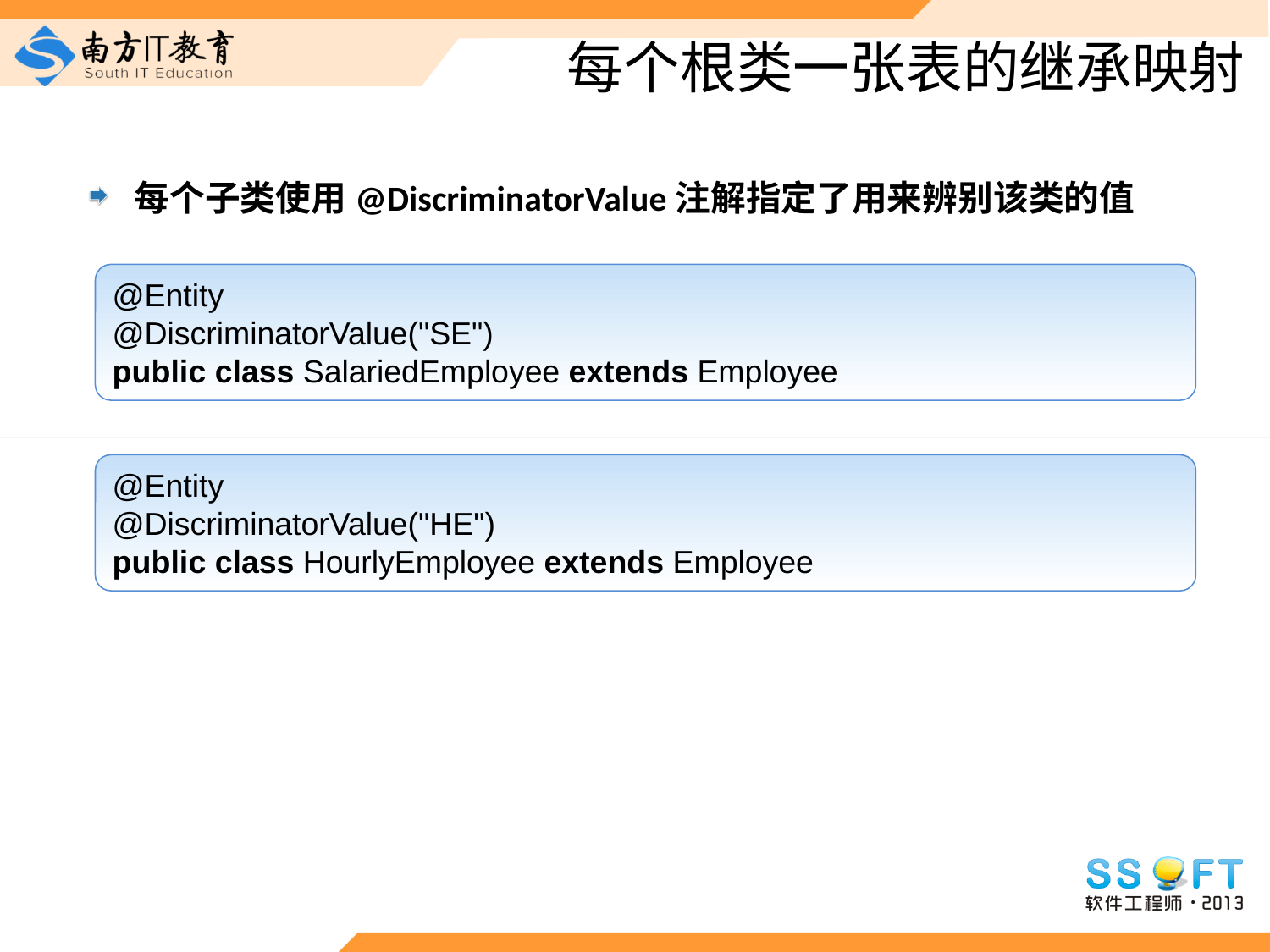

# 每个根类一张表的继承映射
每个子类使用@DiscriminatorValue注解指定了用来辨别该类的值

@Entity
@DiscriminatorValue("SE")
public class SalariedEmployee extends Employee

@Entity
@DiscriminatorValue("HE")
public class HourlyEmployee extends Employee